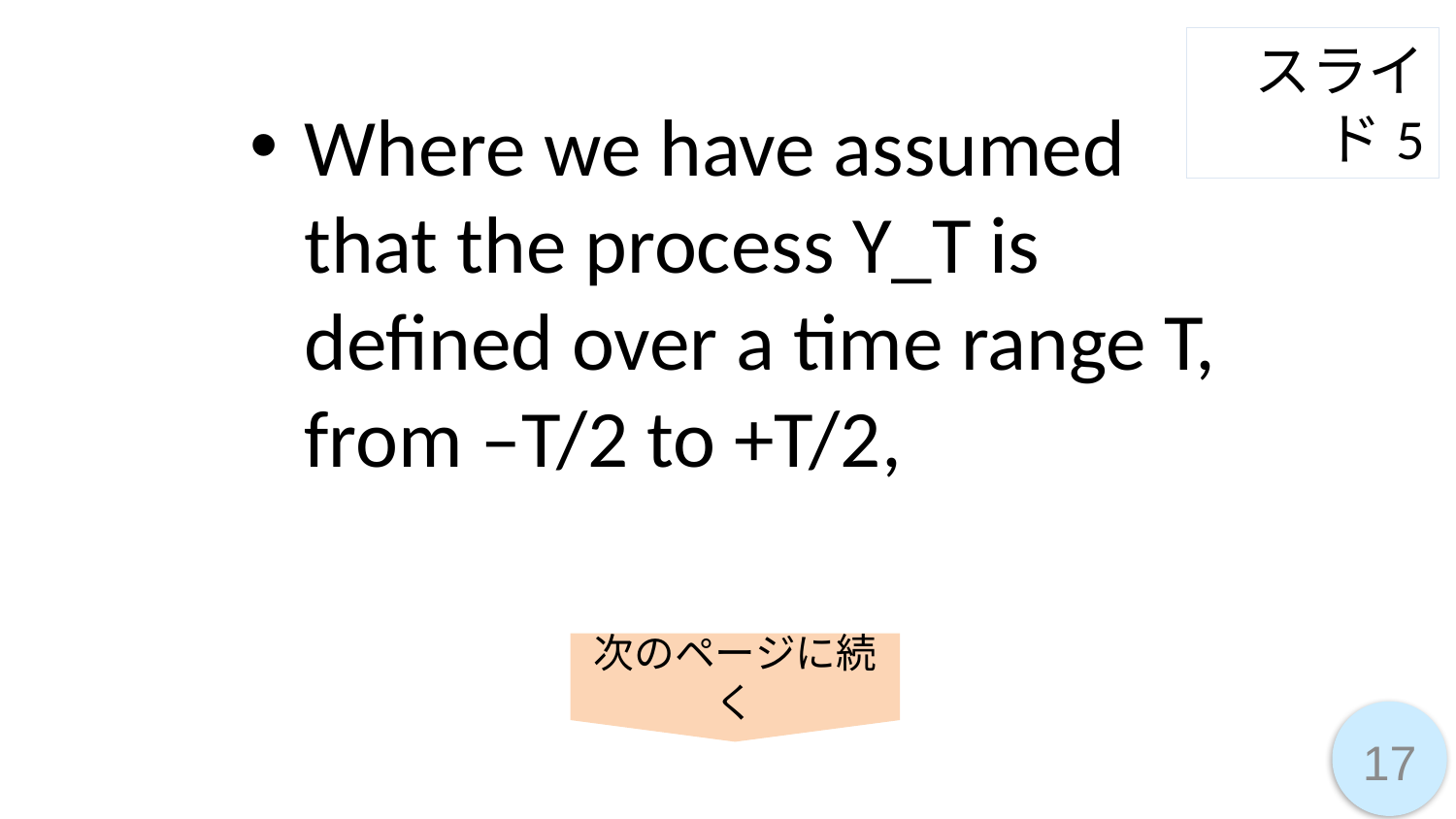

スライド5
Where we have assumed that the process Y_T is defined over a time range T, from –T/2 to +T/2,
次のページに続く
17